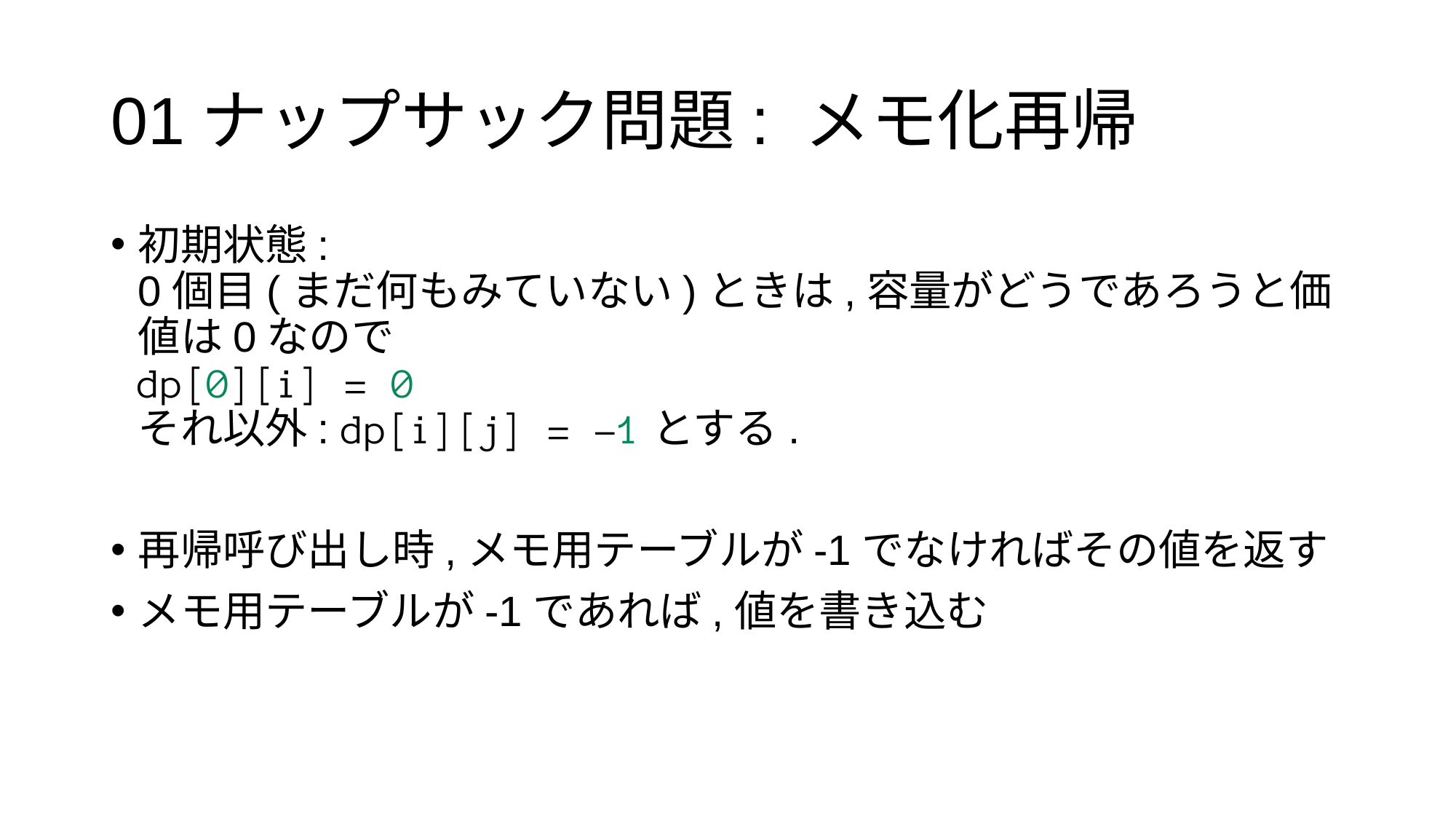

# 01ナップサック問題: メモ化再帰
初期状態:
0個目(まだ何もみていない)ときは,容量がどうであろうと価値は0なので
dp[0][i] = 0
それ以外: dp[i][j] = -1とする.

再帰呼び出し時,メモ用テーブルが-1でなければその値を返す
メモ用テーブルが-1であれば,値を書き込む